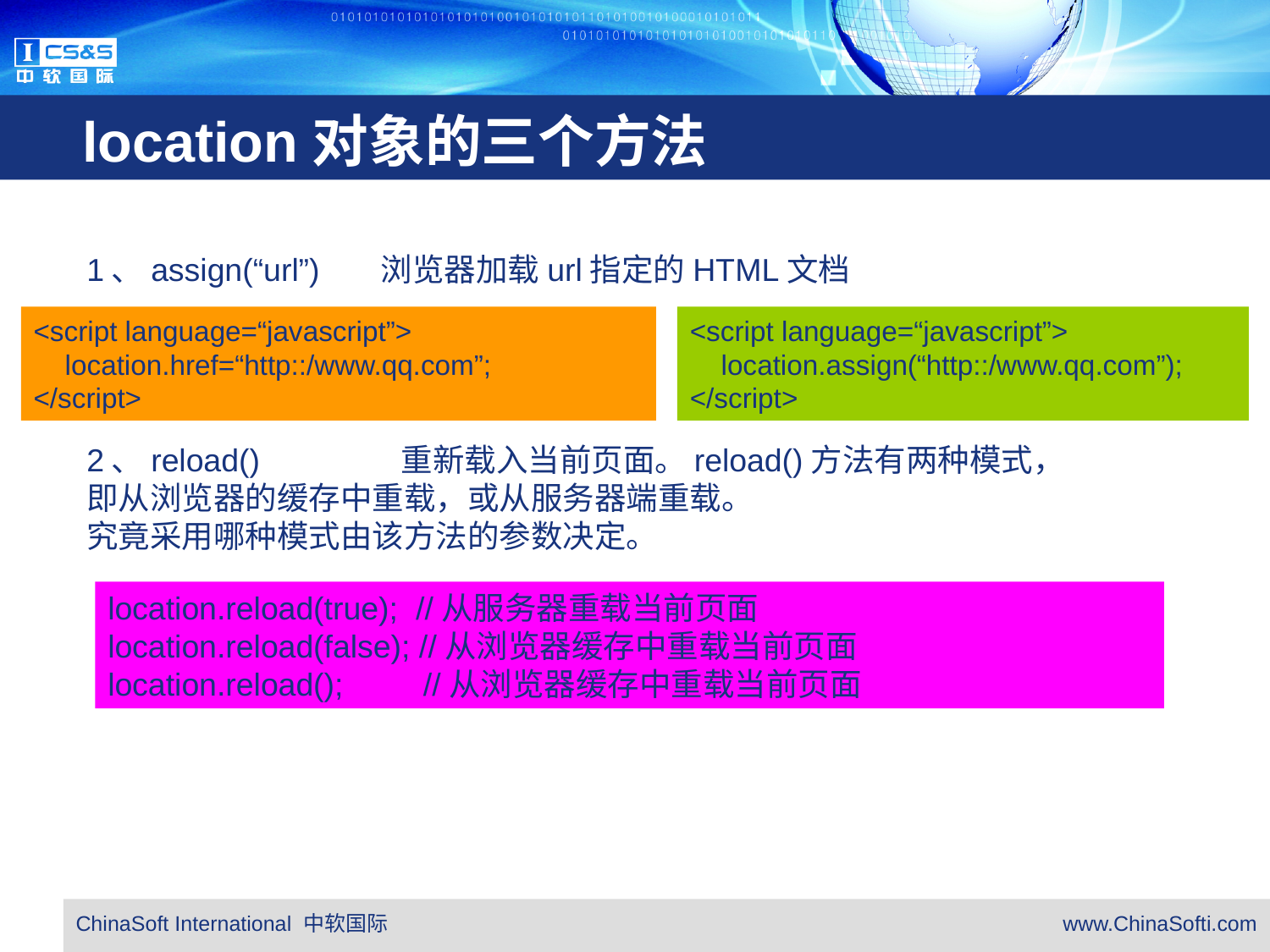

# location对象的三个方法
1、assign(“url”)      浏览器加载url指定的HTML文档
<script language=“javascript”>
    location.href=“http::/www.qq.com”;
</script>
<script language=“javascript”>
    location.assign(“http::/www.qq.com”);
</script>
2、reload()               重新载入当前页面。reload()方法有两种模式，
即从浏览器的缓存中重载，或从服务器端重载。
究竟采用哪种模式由该方法的参数决定。
location.reload(true);  //从服务器重载当前页面
location.reload(false); //从浏览器缓存中重载当前页面
location.reload();         //从浏览器缓存中重载当前页面